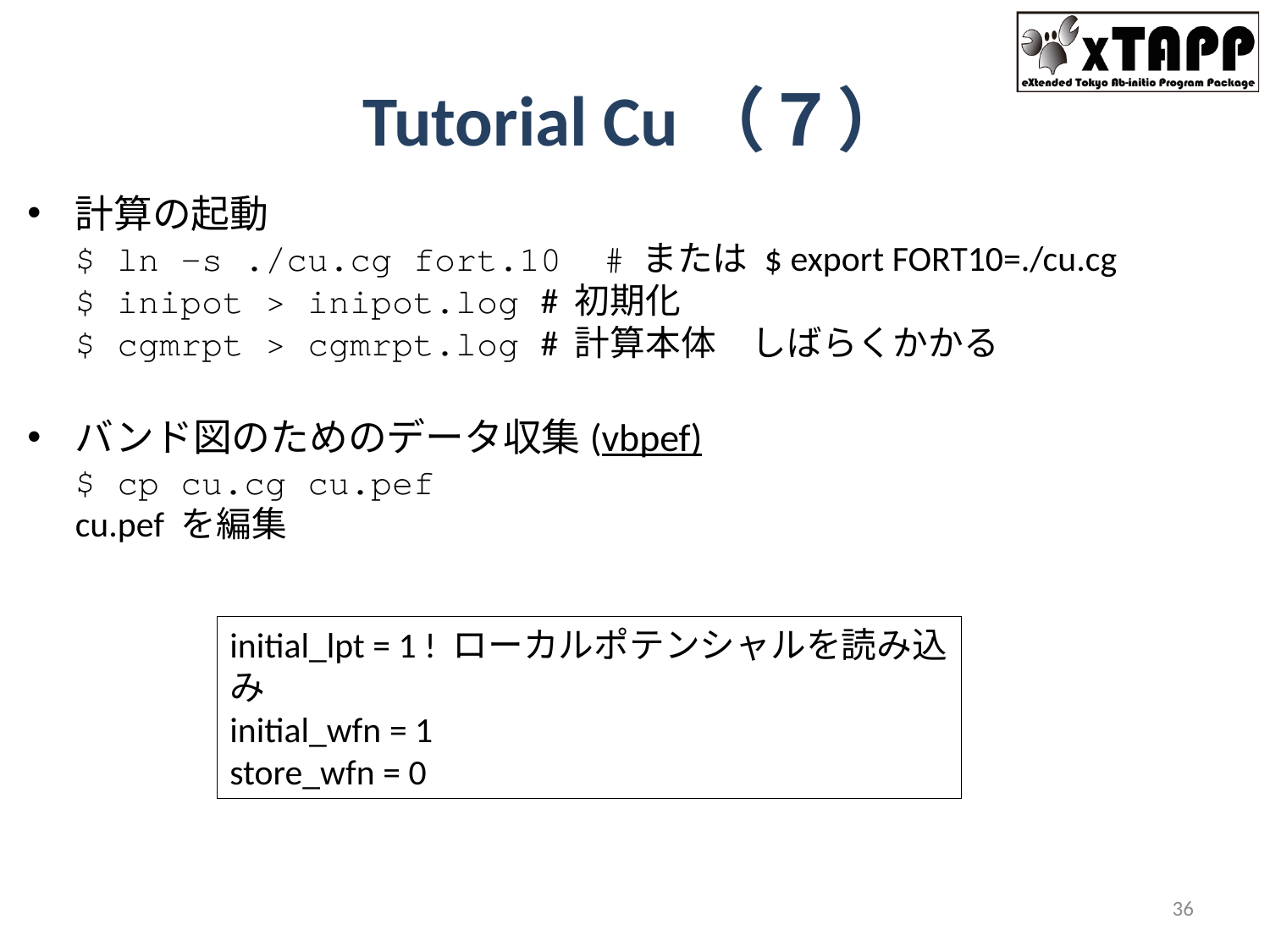

# Tutorial Cu（７）
計算の起動
$ ln –s ./cu.cg fort.10  # または $ export FORT10=./cu.cg
$ inipot > inipot.log # 初期化
$ cgmrpt > cgmrpt.log # 計算本体　しばらくかかる
バンド図のためのデータ収集(vbpef)
$ cp cu.cg cu.pef
cu.pef を編集
initial_lpt = 1 ! ローカルポテンシャルを読み込み
initial_wfn = 1
store_wfn = 0
36